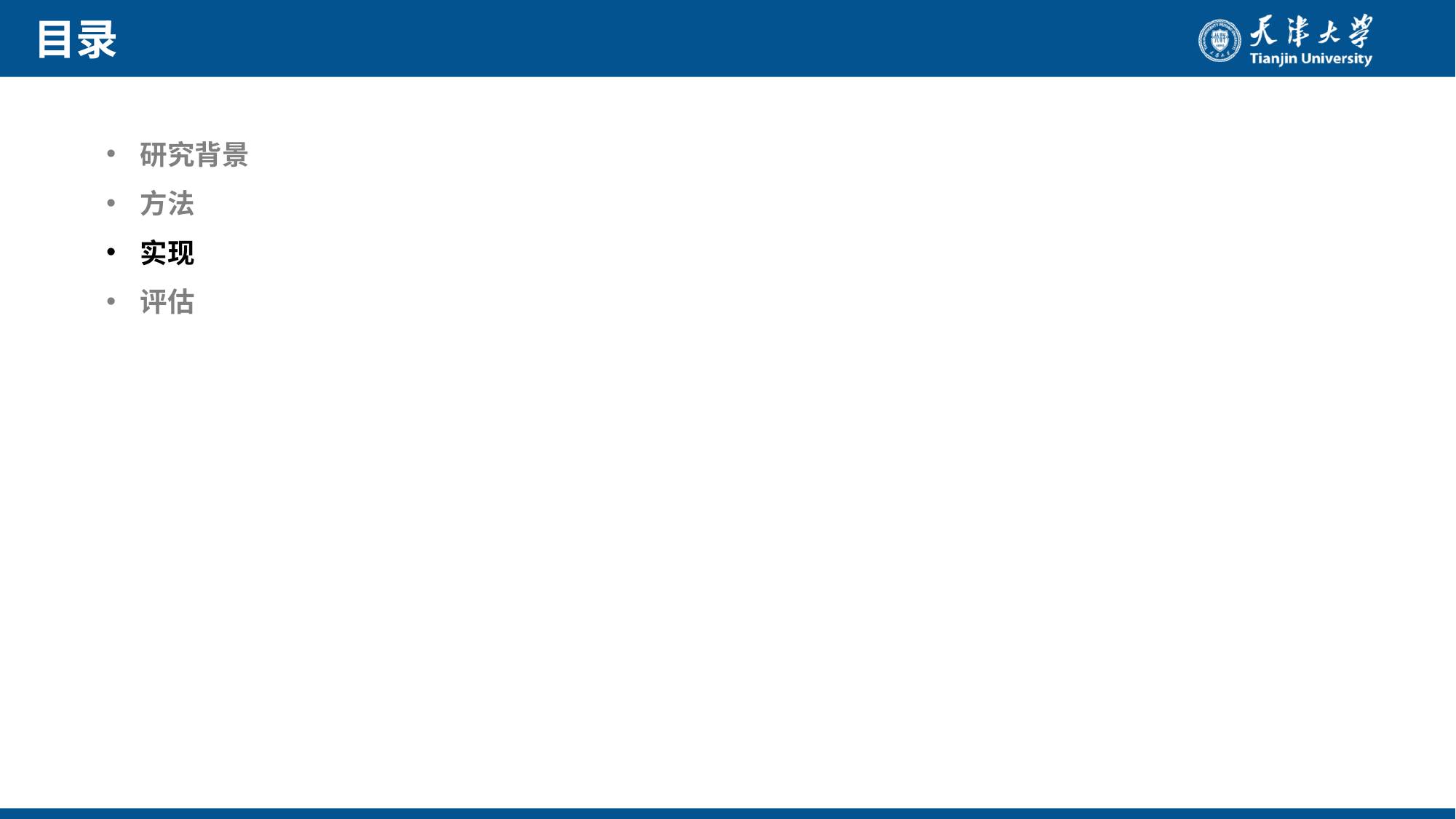

# 目录
研究背景
方法
实现
评估

18